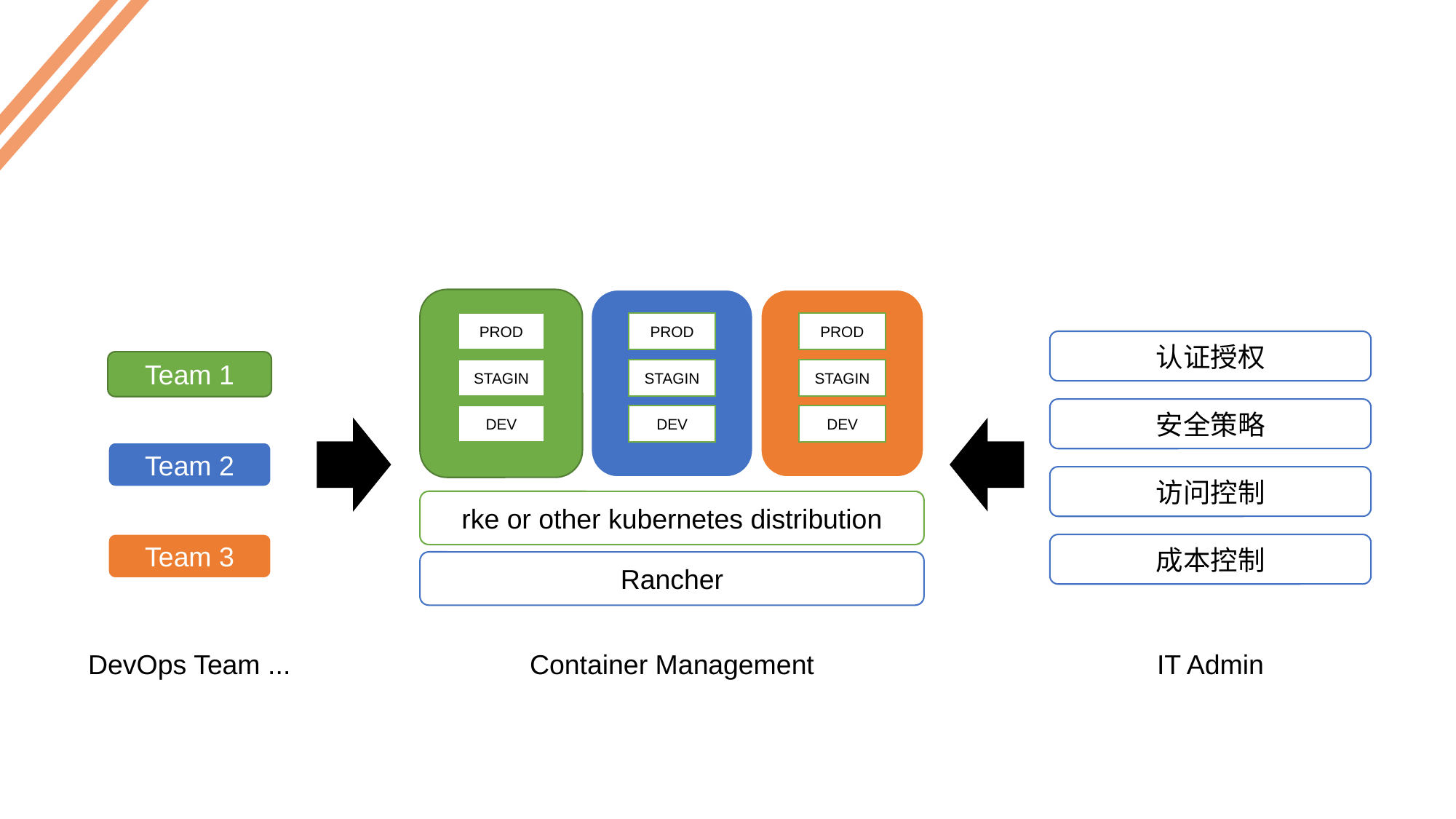

PROD
PROD
PROD
认证授权
Team 1
STAGIN
STAGIN
STAGIN
安全策略
DEV
DEV
DEV

Team 2
访问控制
rke or other kubernetes distribution
Team 3
成本控制
Rancher
DevOps Team ...
Container Management
IT Admin